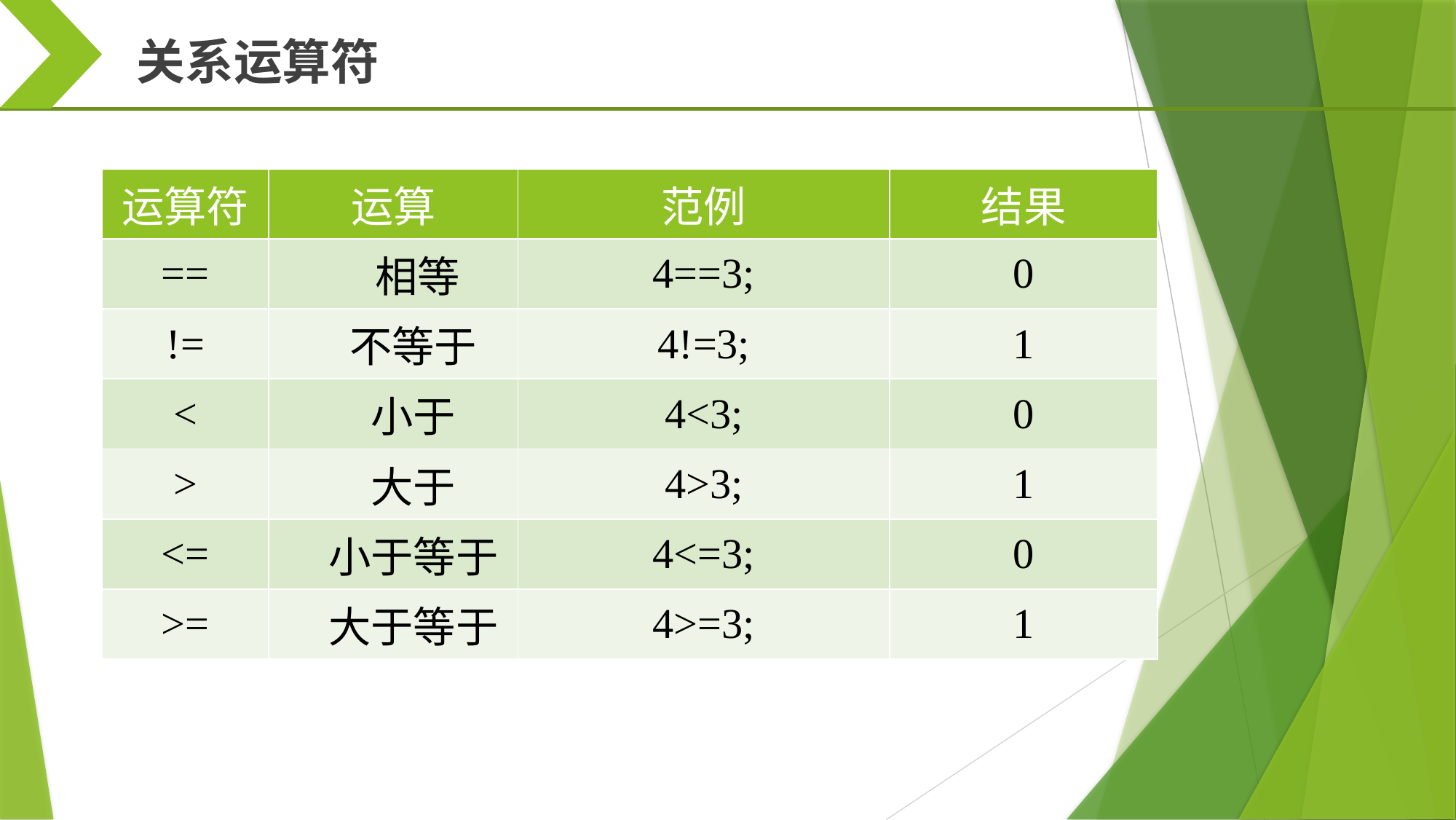

关系运算符
| 运算符 | 运算 | 范例 | 结果 |
| --- | --- | --- | --- |
| == | 相等 | 4==3; | 0 |
| != | 不等于 | 4!=3; | 1 |
| < | 小于 | 4<3; | 0 |
| > | 大于 | 4>3; | 1 |
| <= | 小于等于 | 4<=3; | 0 |
| >= | 大于等于 | 4>=3; | 1 |